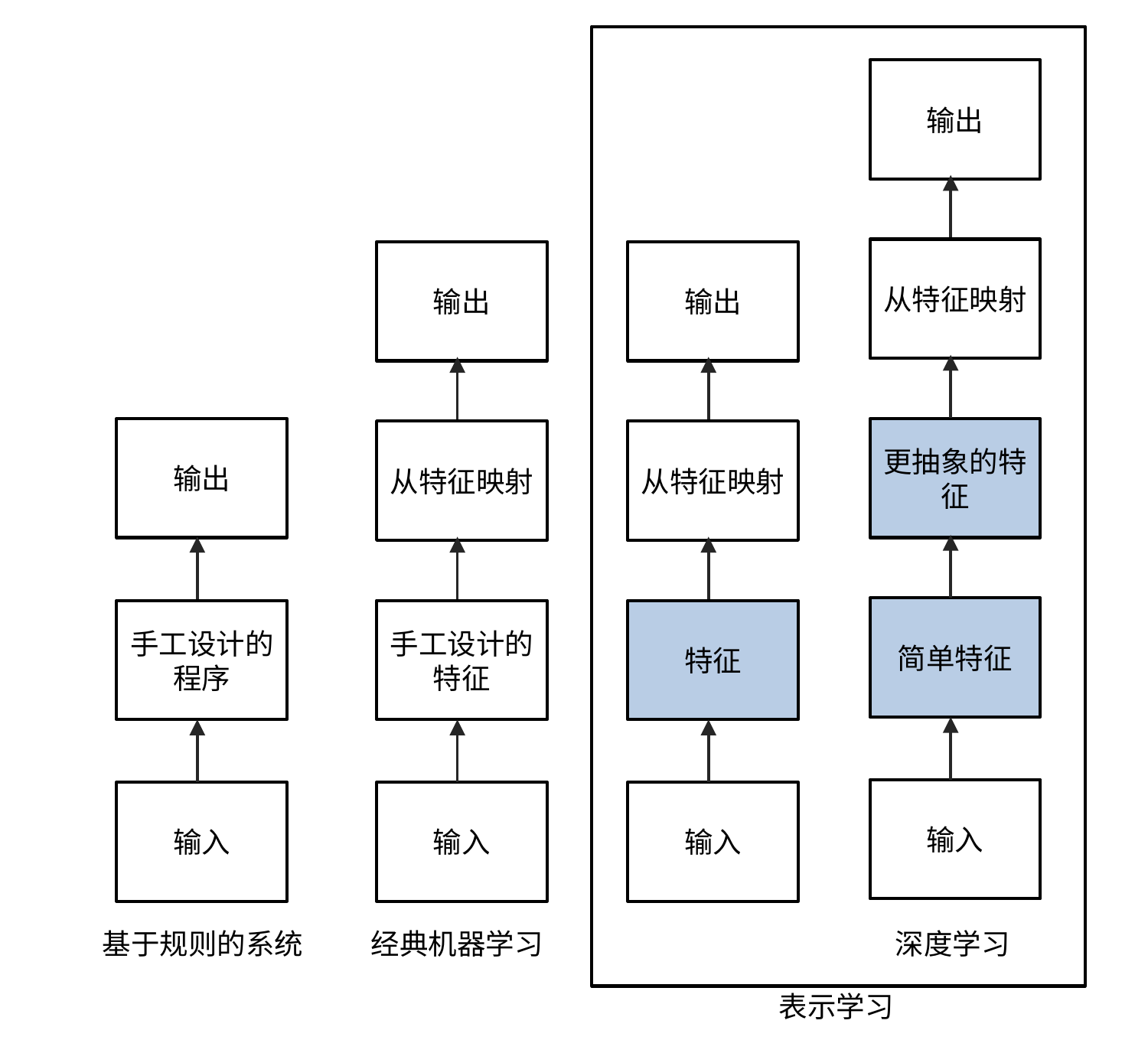

输出
从特征映射
输出
输出
输出
更抽象的特征
从特征映射
从特征映射
简单特征
手工设计的程序
手工设计的特征
特征
输入
输入
输入
输入
基于规则的系统
经典机器学习
深度学习
表示学习